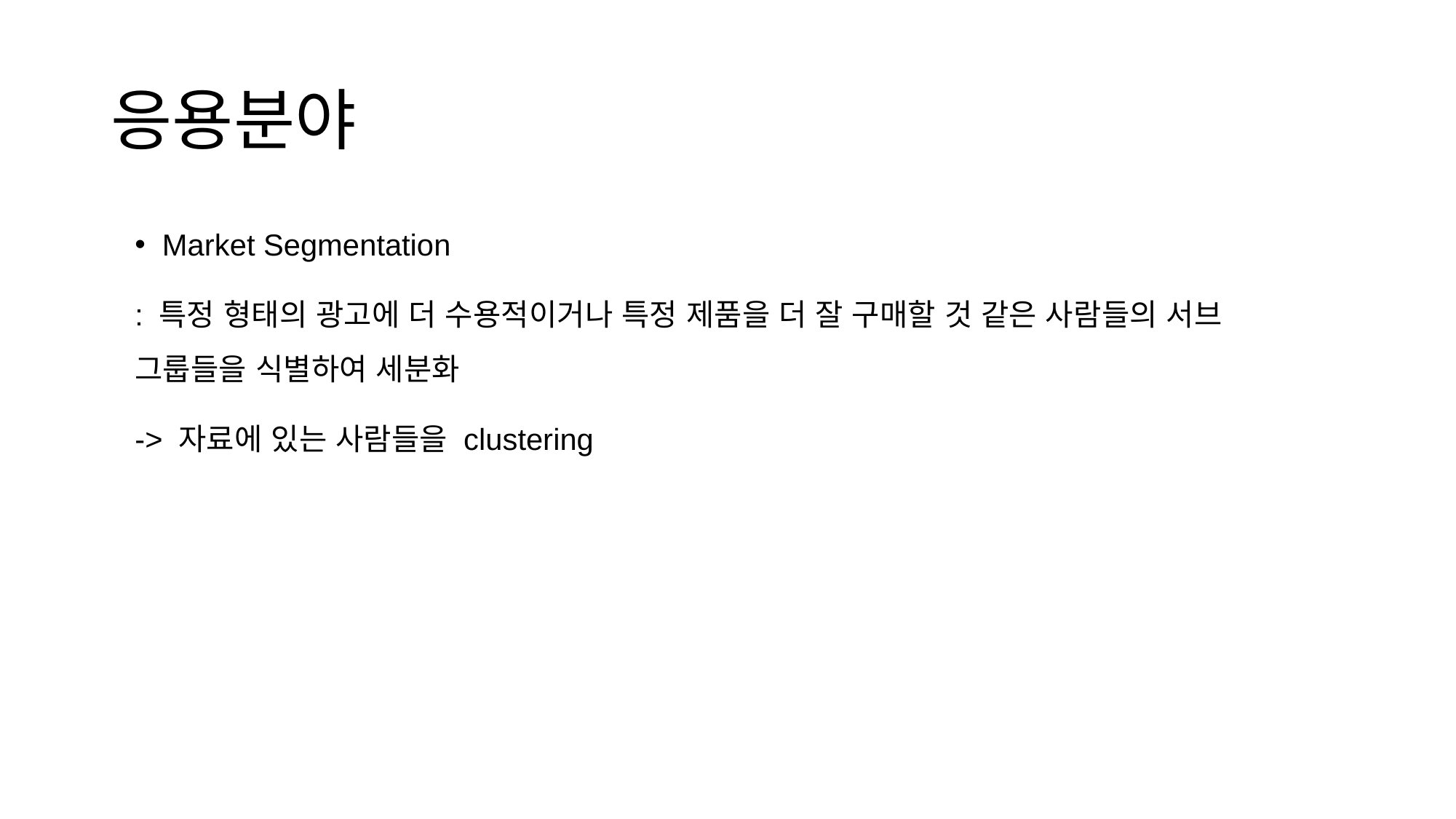

# 응용분야
Market Segmentation
: 특정 형태의 광고에 더 수용적이거나 특정 제품을 더 잘 구매할 것 같은 사람들의 서브 그룹들을 식별하여 세분화
-> 자료에 있는 사람들을 clustering